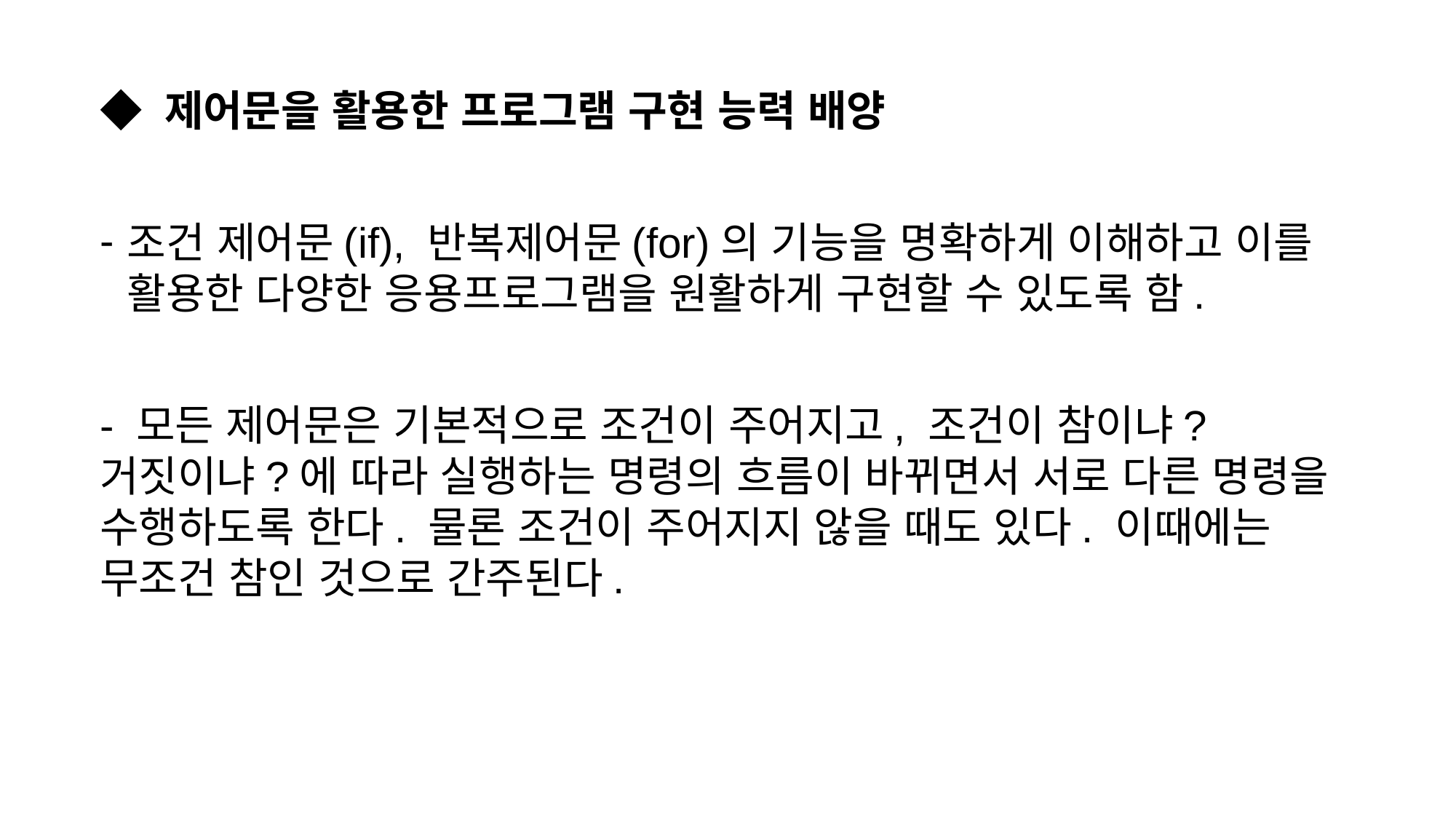

◆ 제어문을 활용한 프로그램 구현 능력 배양

조건 제어문(if), 반복제어문(for)의 기능을 명확하게 이해하고 이를 활용한 다양한 응용프로그램을 원활하게 구현할 수 있도록 함.

- 모든 제어문은 기본적으로 조건이 주어지고, 조건이 참이냐? 거짓이냐?에 따라 실행하는 명령의 흐름이 바뀌면서 서로 다른 명령을 수행하도록 한다. 물론 조건이 주어지지 않을 때도 있다. 이때에는 무조건 참인 것으로 간주된다.